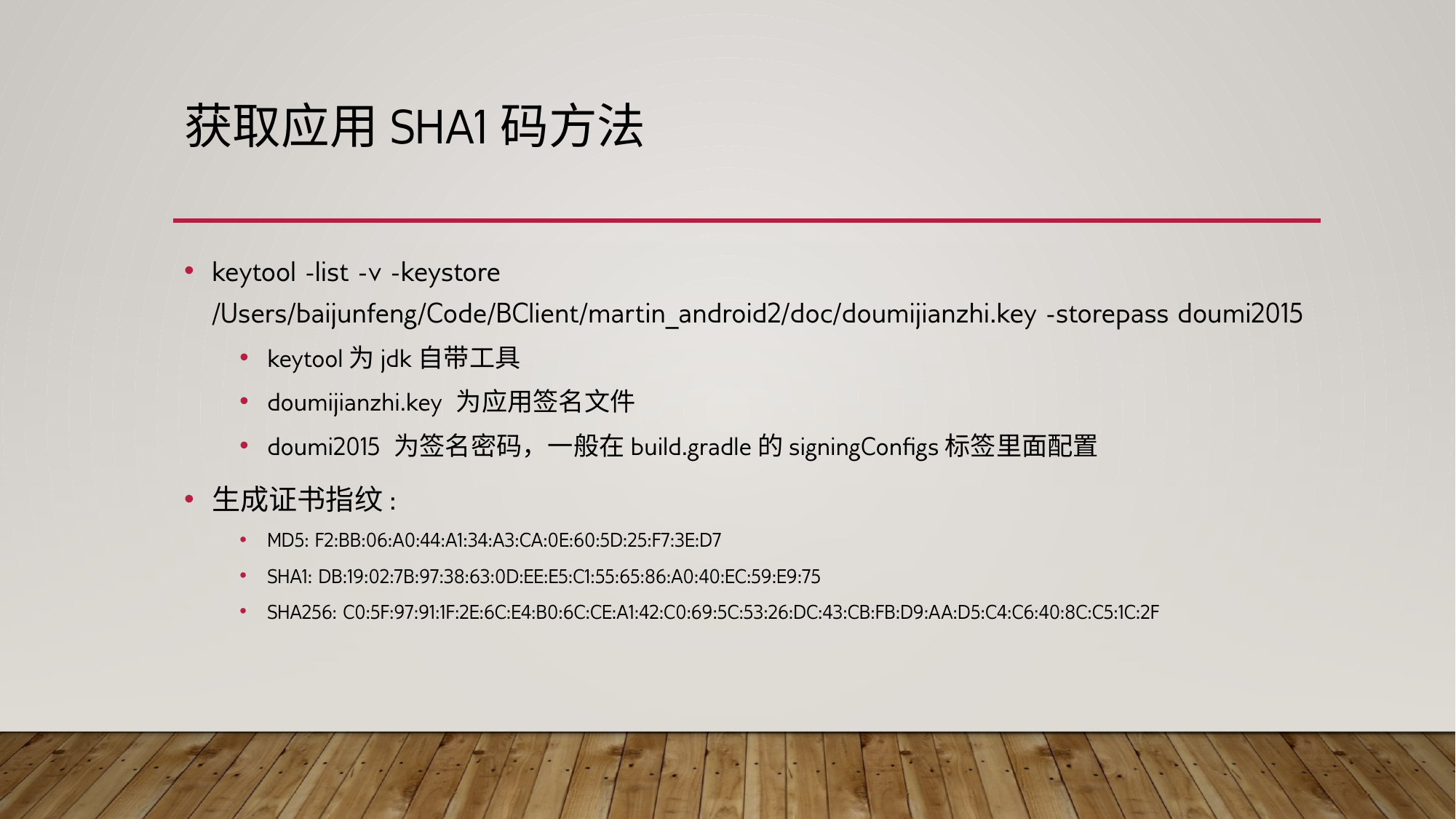

# 获取应用sha1码方法
keytool -list -v -keystore /Users/baijunfeng/Code/BClient/martin_android2/doc/doumijianzhi.key -storepass doumi2015
keytool为jdk自带工具
doumijianzhi.key 为应用签名文件
doumi2015 为签名密码，一般在build.gradle的signingConfigs标签里面配置
生成证书指纹:
MD5: F2:BB:06:A0:44:A1:34:A3:CA:0E:60:5D:25:F7:3E:D7
SHA1: DB:19:02:7B:97:38:63:0D:EE:E5:C1:55:65:86:A0:40:EC:59:E9:75
SHA256: C0:5F:97:91:1F:2E:6C:E4:B0:6C:CE:A1:42:C0:69:5C:53:26:DC:43:CB:FB:D9:AA:D5:C4:C6:40:8C:C5:1C:2F